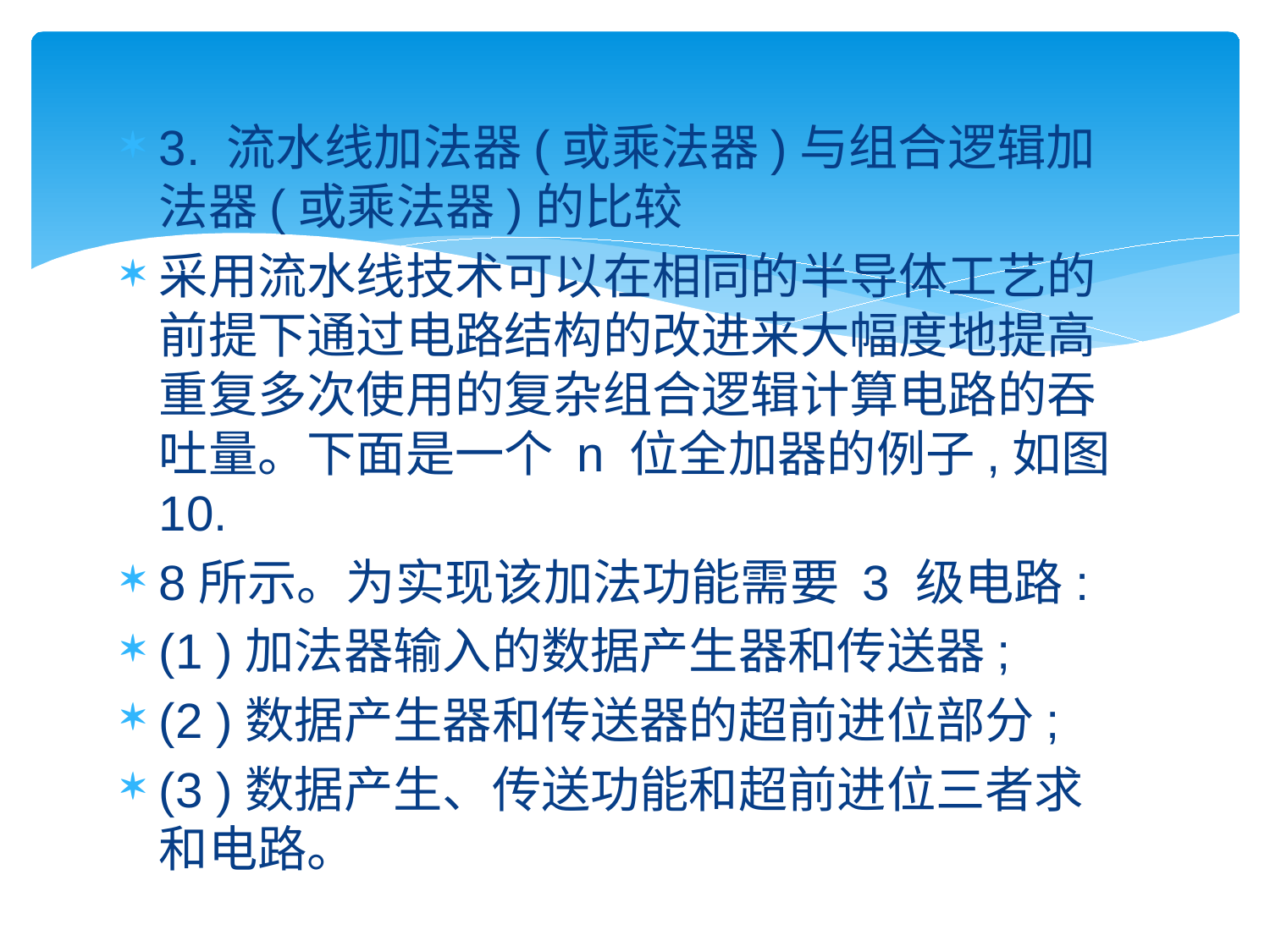

#
3. 流水线加法器(或乘法器)与组合逻辑加法器(或乘法器)的比较
采用流水线技术可以在相同的半导体工艺的前提下通过电路结构的改进来大幅度地提高重复多次使用的复杂组合逻辑计算电路的吞吐量。下面是一个 n 位全加器的例子,如图 10.
8所示。为实现该加法功能需要 3 级电路:
(1 )加法器输入的数据产生器和传送器;
(2 )数据产生器和传送器的超前进位部分;
(3 )数据产生、传送功能和超前进位三者求和电路。